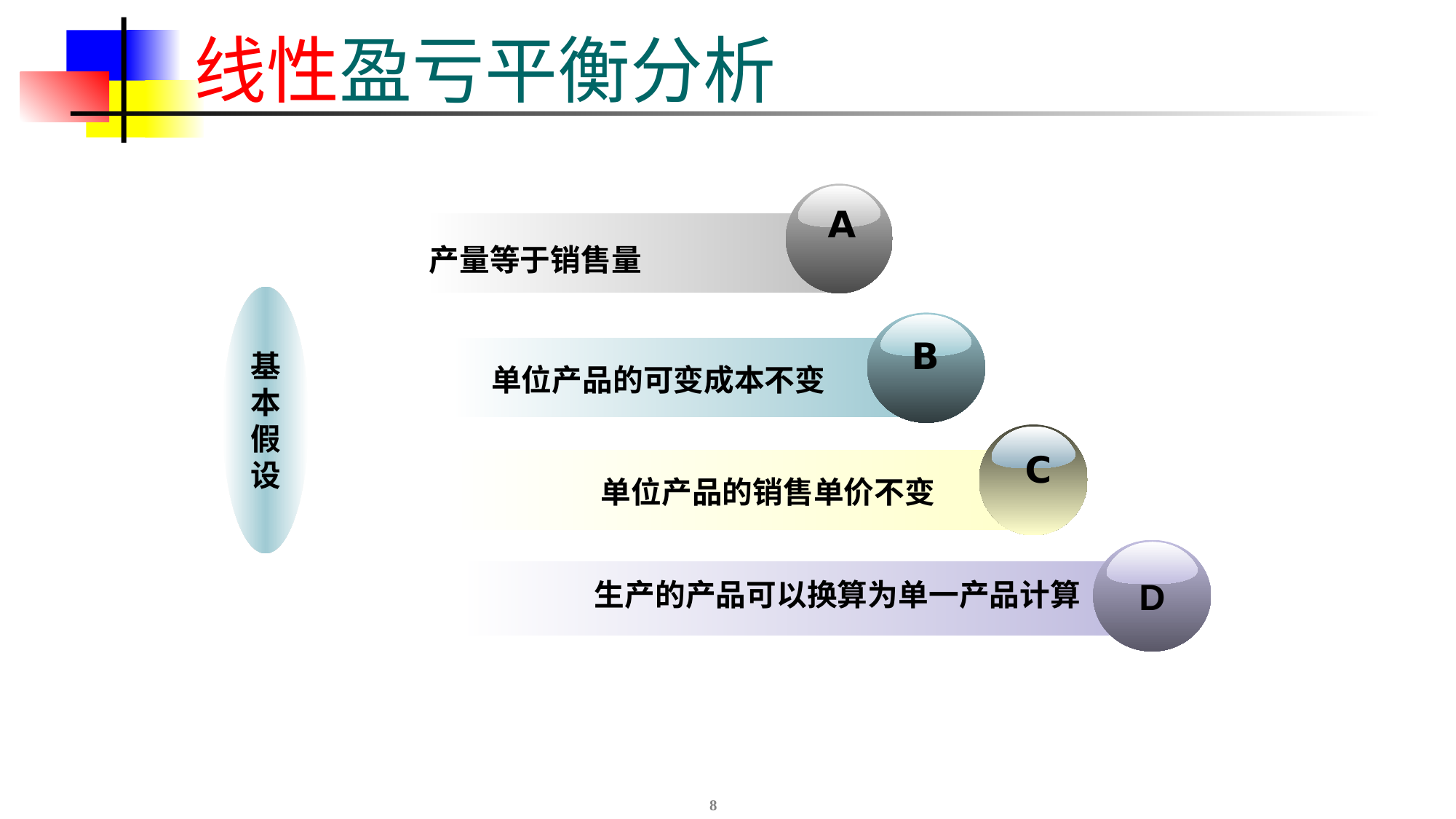

# 线性盈亏平衡分析

A

产量等于销售量
基
本
假
设

B

单位产品的可变成本不变

C

单位产品的销售单价不变
D

生产的产品可以换算为单一产品计算
8